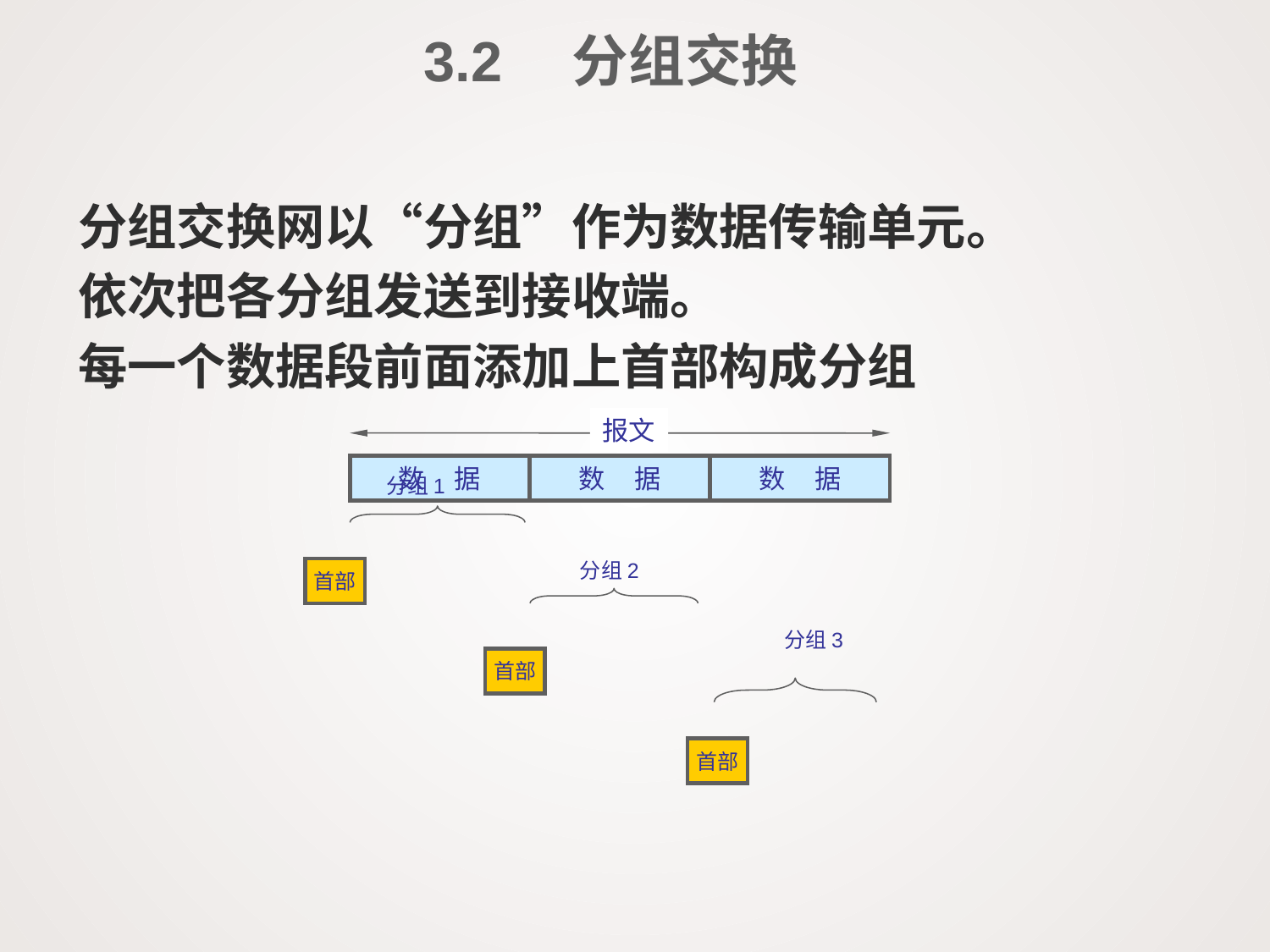

# 3.2　分组交换
分组交换网以“分组”作为数据传输单元。
依次把各分组发送到接收端。
每一个数据段前面添加上首部构成分组
报文

数     据
数     据
数     据

分组 1

分组 2
首部

分组 3
首部
首部
45